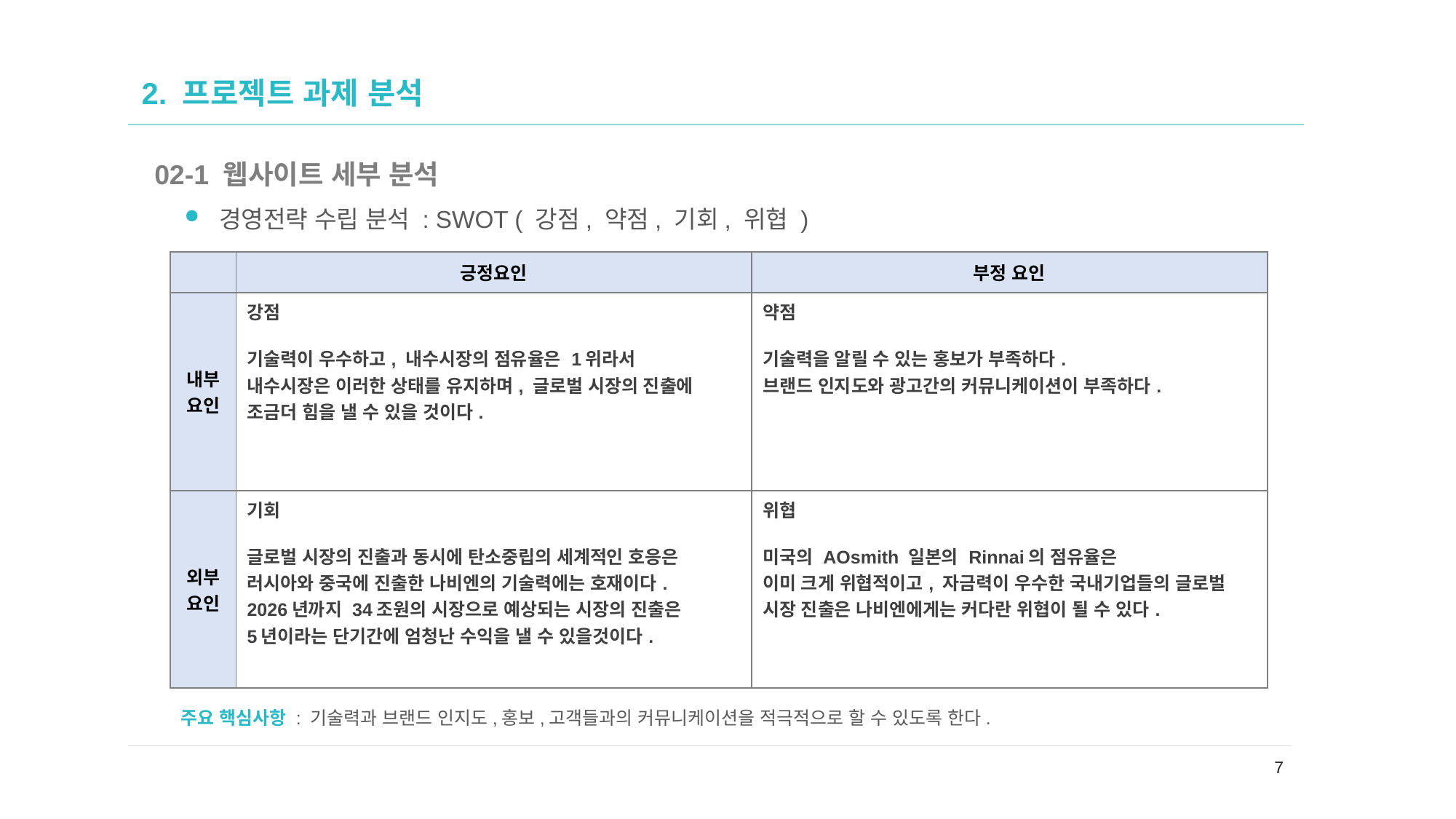

# 2. 프로젝트 과제 분석
02-1 웹사이트 세부 분석
경영전략 수립 분석 : SWOT ( 강점, 약점, 기회, 위협 )

|  | 긍정요인 | 부정 요인 |
| --- | --- | --- |
| 내부요인 | 강점 기술력이 우수하고, 내수시장의 점유율은 1위라서 내수시장은 이러한 상태를 유지하며, 글로벌 시장의 진출에 조금더 힘을 낼 수 있을 것이다. | 약점 기술력을 알릴 수 있는 홍보가 부족하다. 브랜드 인지도와 광고간의 커뮤니케이션이 부족하다. |
| 외부요인 | 기회 글로벌 시장의 진출과 동시에 탄소중립의 세계적인 호응은 러시아와 중국에 진출한 나비엔의 기술력에는 호재이다. 2026년까지 34조원의 시장으로 예상되는 시장의 진출은 5년이라는 단기간에 엄청난 수익을 낼 수 있을것이다. | 위협 미국의 AOsmith 일본의 Rinnai의 점유율은 이미 크게 위협적이고, 자금력이 우수한 국내기업들의 글로벌 시장 진출은 나비엔에게는 커다란 위협이 될 수 있다. |
주요 핵심사항 : 기술력과 브랜드 인지도,홍보,고객들과의 커뮤니케이션을 적극적으로 할 수 있도록 한다.
7